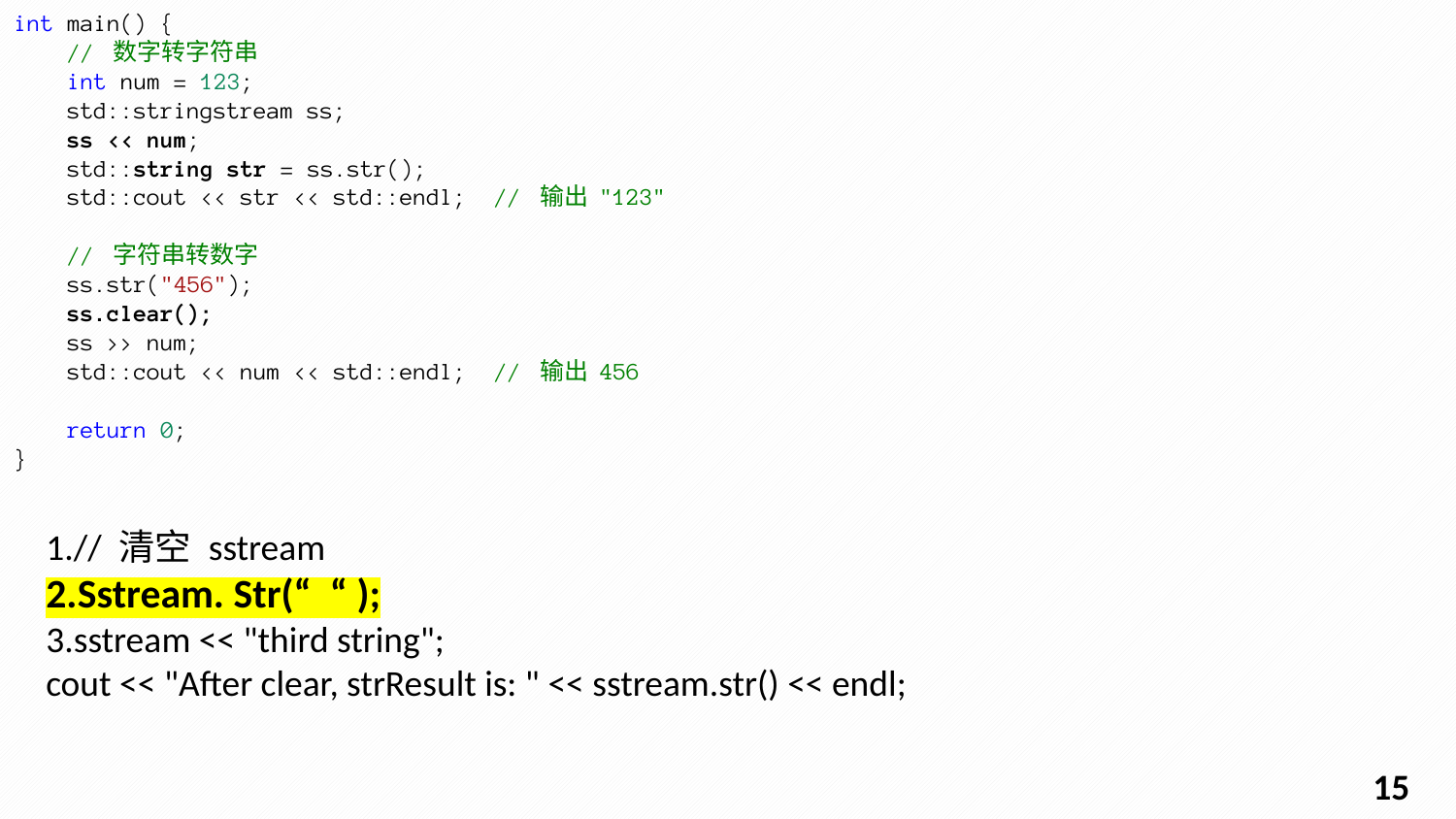

int main() {
    // 数字转字符串
    int num = 123;
    std::stringstream ss;
    ss << num;
    std::string str = ss.str();
    std::cout << str << std::endl;  // 输出 "123"
    // 字符串转数字
    ss.str("456");
    ss.clear();
    ss >> num;
    std::cout << num << std::endl;  // 输出 456
    return 0;
}
// 清空 sstream
Sstream. Str(“  “ );
sstream << "third string";
cout << "After clear, strResult is: " << sstream.str() << endl;

15